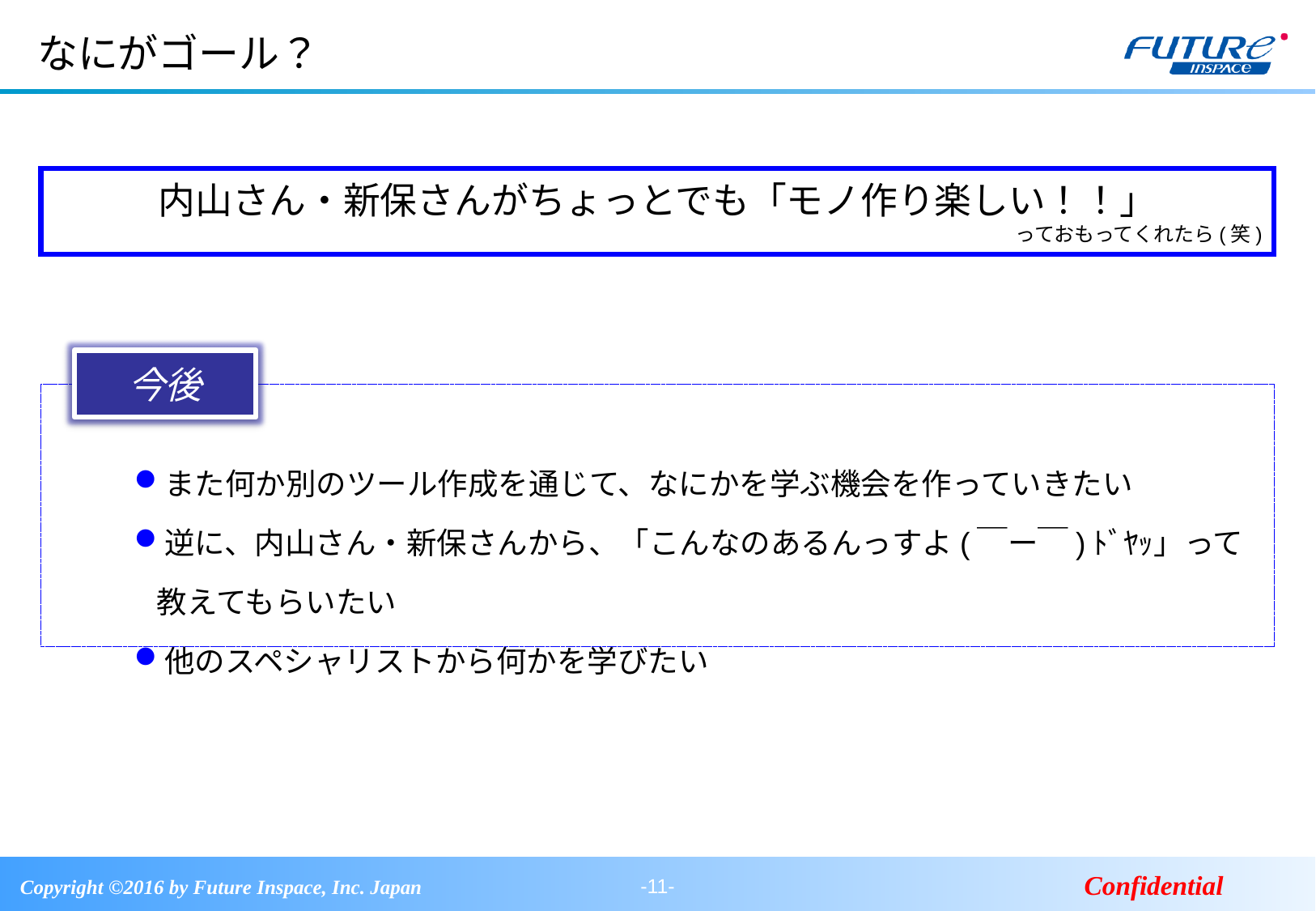

# なにがゴール？
内山さん・新保さんがちょっとでも「モノ作り楽しい！！」
っておもってくれたら(笑)
今後

また何か別のツール作成を通じて、なにかを学ぶ機会を作っていきたい
逆に、内山さん・新保さんから、「こんなのあるんっすよ(￣ー￣)ﾄﾞﾔｯ」って教えてもらいたい
他のスペシャリストから何かを学びたい
-11-